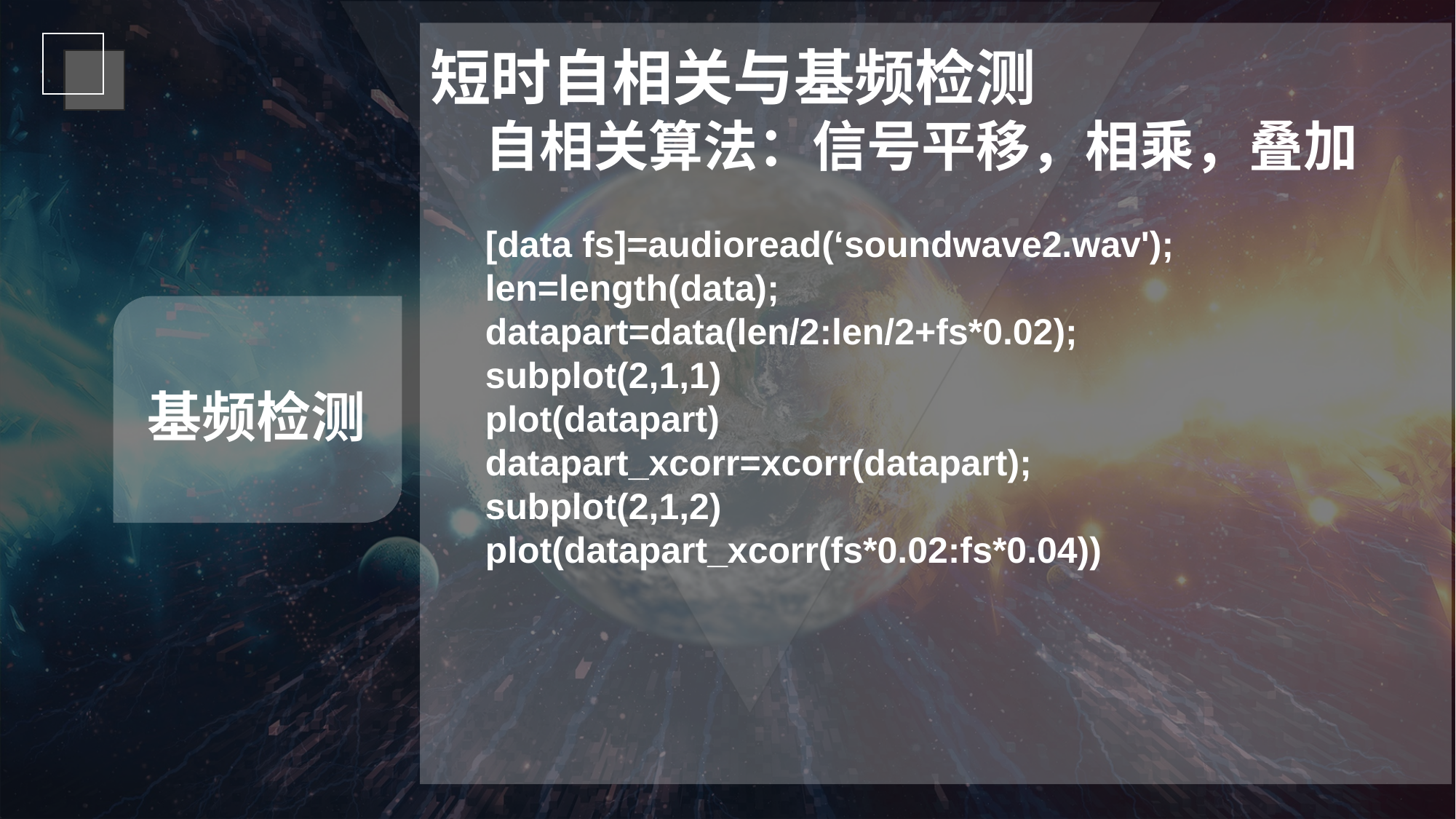

短时自相关与基频检测
自相关算法：信号平移，相乘，叠加

[data fs]=audioread(‘soundwave2.wav');
len=length(data);
datapart=data(len/2:len/2+fs*0.02);
subplot(2,1,1)
plot(datapart)
datapart_xcorr=xcorr(datapart);
subplot(2,1,2)
plot(datapart_xcorr(fs*0.02:fs*0.04))

基频检测